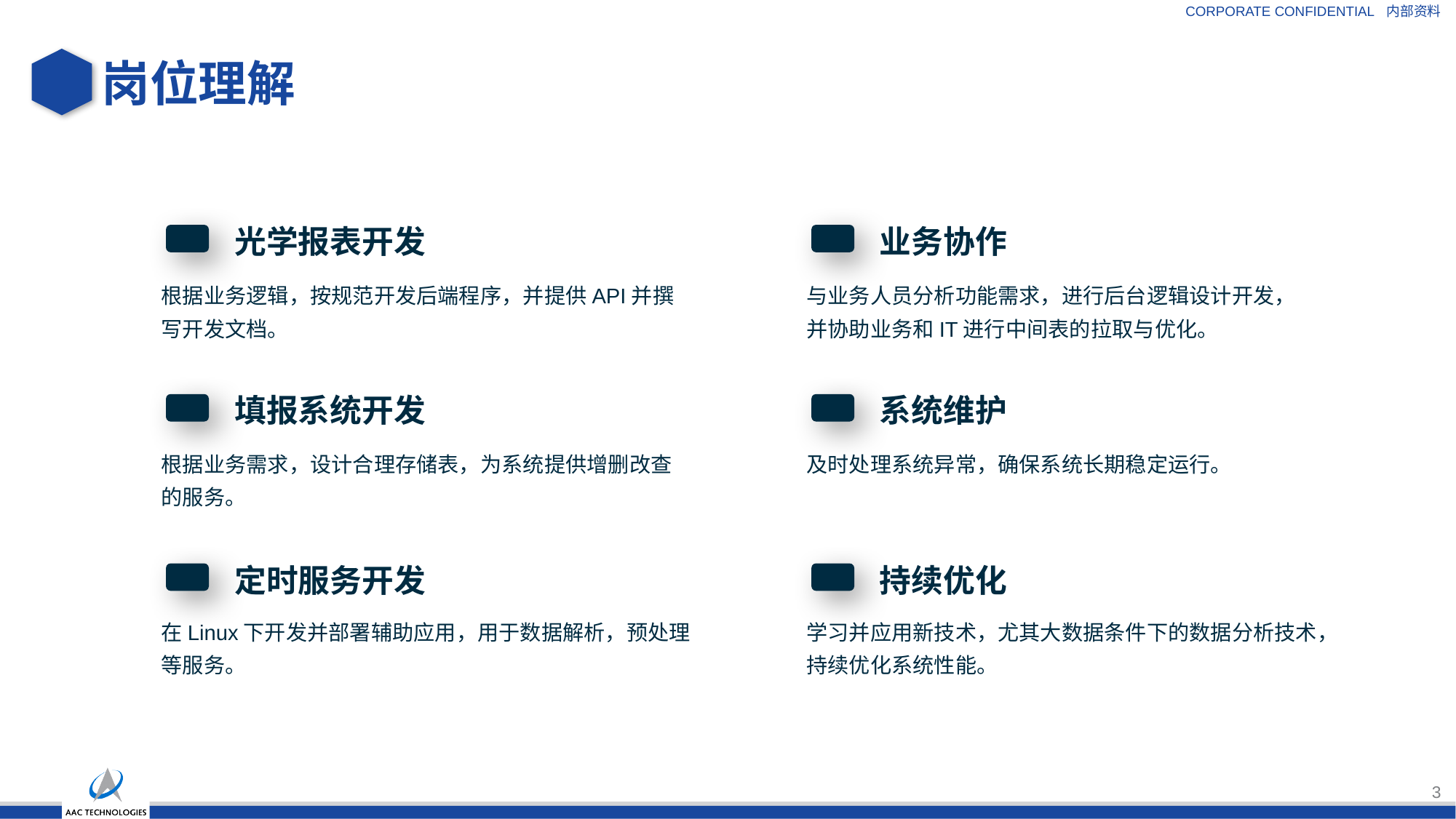

# 岗位理解
光学报表开发
业务协作

根据业务逻辑，按规范开发后端程序，并提供API并撰写开发文档。
与业务人员分析功能需求，进行后台逻辑设计开发，
并协助业务和IT进行中间表的拉取与优化。
填报系统开发
系统维护

根据业务需求，设计合理存储表，为系统提供增删改查的服务。
及时处理系统异常，确保系统长期稳定运行。
定时服务开发
持续优化

在Linux下开发并部署辅助应用，用于数据解析，预处理等服务。
学习并应用新技术，尤其大数据条件下的数据分析技术，持续优化系统性能。
3